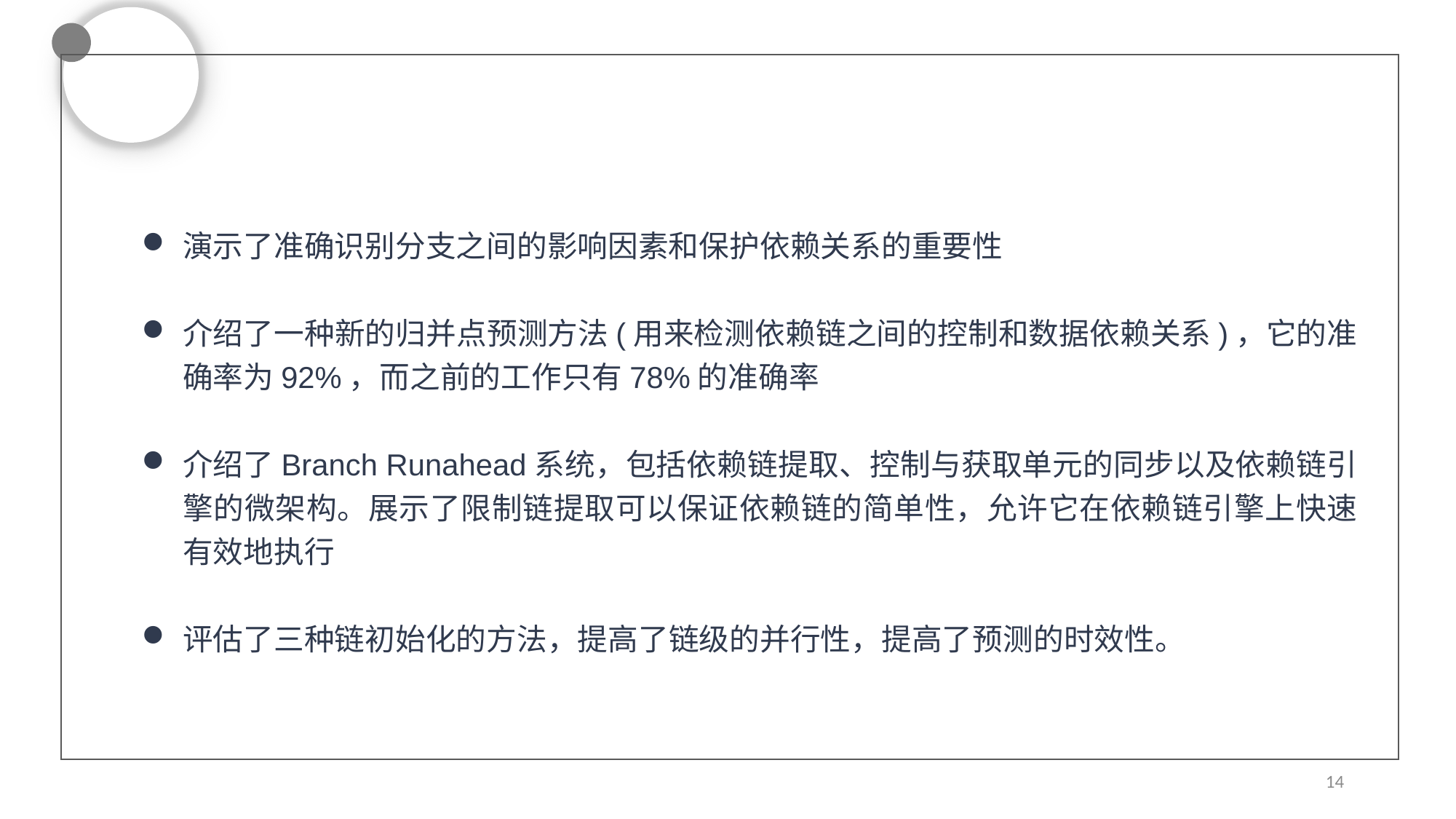

演示了准确识别分支之间的影响因素和保护依赖关系的重要性

介绍了一种新的归并点预测方法(用来检测依赖链之间的控制和数据依赖关系)，它的准确率为92%，而之前的工作只有78%的准确率

介绍了Branch Runahead系统，包括依赖链提取、控制与获取单元的同步以及依赖链引擎的微架构。展示了限制链提取可以保证依赖链的简单性，允许它在依赖链引擎上快速有效地执行

评估了三种链初始化的方法，提高了链级的并行性，提高了预测的时效性。

14